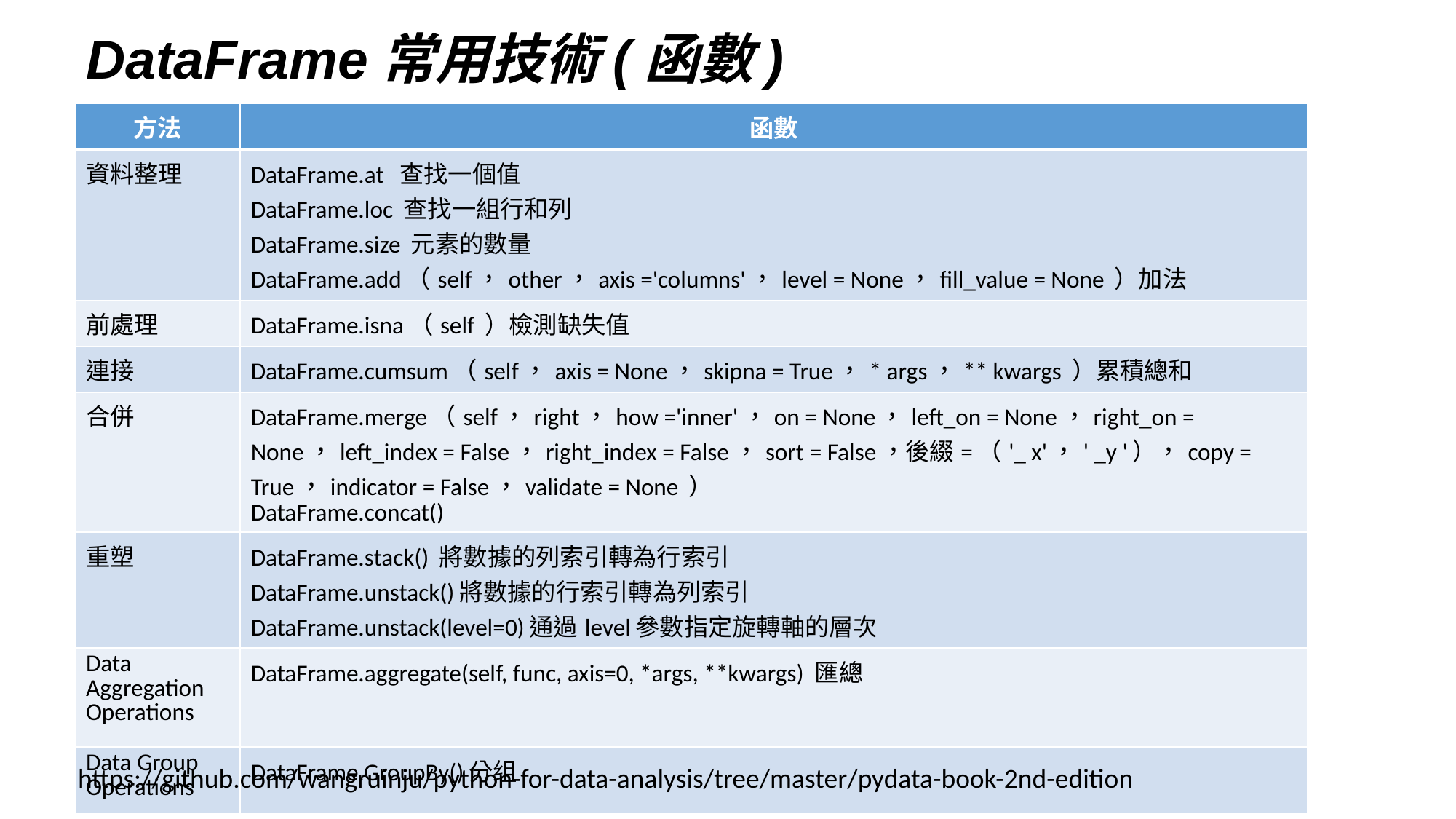

# DataFrame常用技術(函數)
| 方法 | 函數 |
| --- | --- |
| 資料整理 | DataFrame.at 查找一個值 DataFrame.loc 查找一組行和列 DataFrame.size 元素的數量 DataFrame.add（self，other，axis ='columns'，level = None，fill\_value = None ）加法 |
| 前處理 | DataFrame.isna（self ）檢測缺失值 |
| 連接 | DataFrame.cumsum（self，axis = None，skipna = True，\* args，\*\* kwargs ）累積總和 |
| 合併 | DataFrame.merge（self，right，how ='inner'，on = None，left\_on = None，right\_on = None，left\_index = False，right\_index = False，sort = False，後綴=（'\_ x'，' \_y '），copy = True，indicator = False，validate = None ） DataFrame.concat() |
| 重塑 | DataFrame.stack() 將數據的列索引轉為行索引 DataFrame.unstack()將數據的行索引轉為列索引 DataFrame.unstack(level=0)通過level參數指定旋轉軸的層次 |
| Data Aggregation Operations | DataFrame.aggregate(self, func, axis=0, \*args, \*\*kwargs) 匯總 |
| Data Group Operations | DataFrame.GroupBy()分组 |
https://github.com/wangruinju/python-for-data-analysis/tree/master/pydata-book-2nd-edition